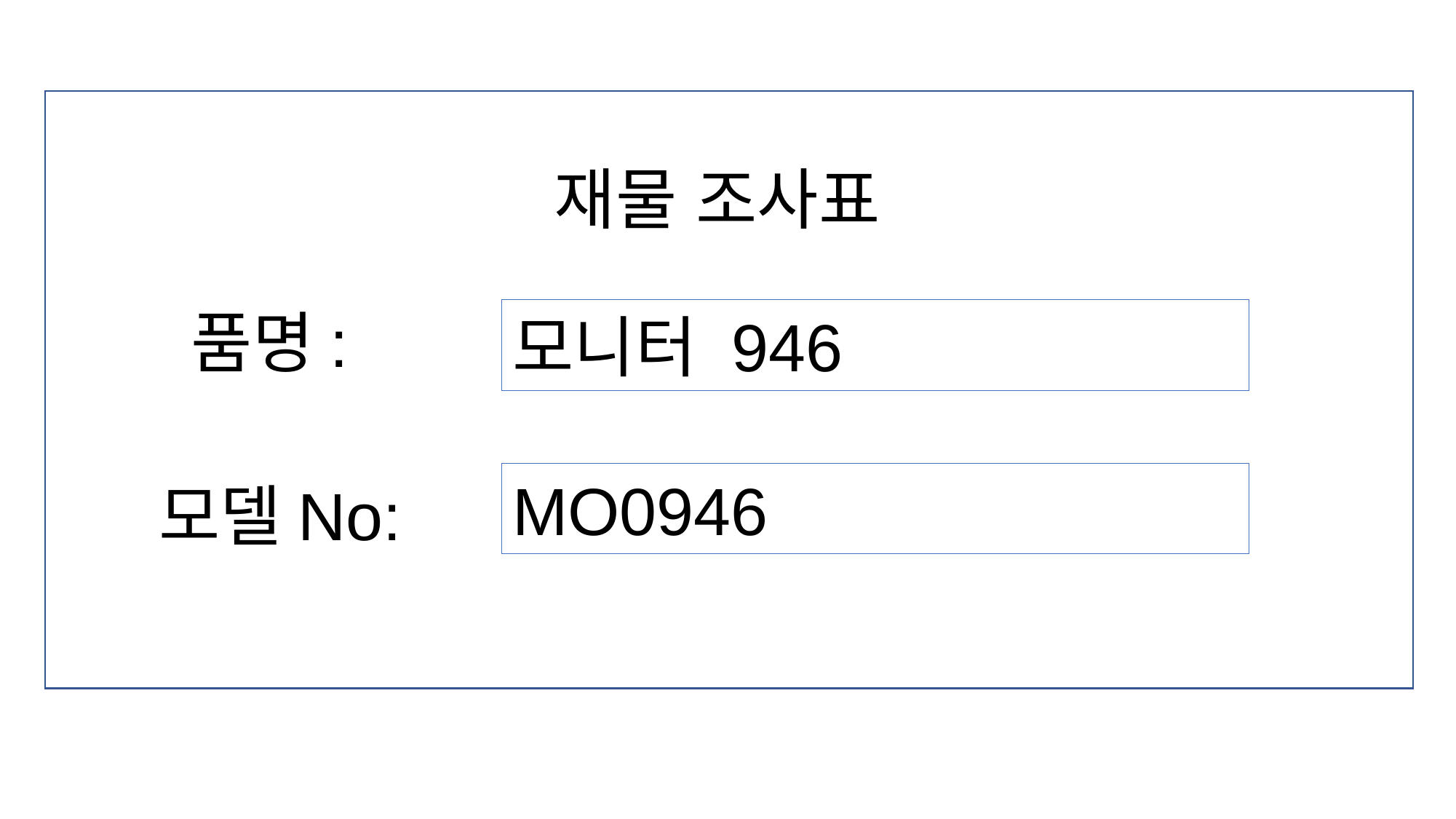

재물 조사표
품명:
모니터 946
MO0946
모델No: